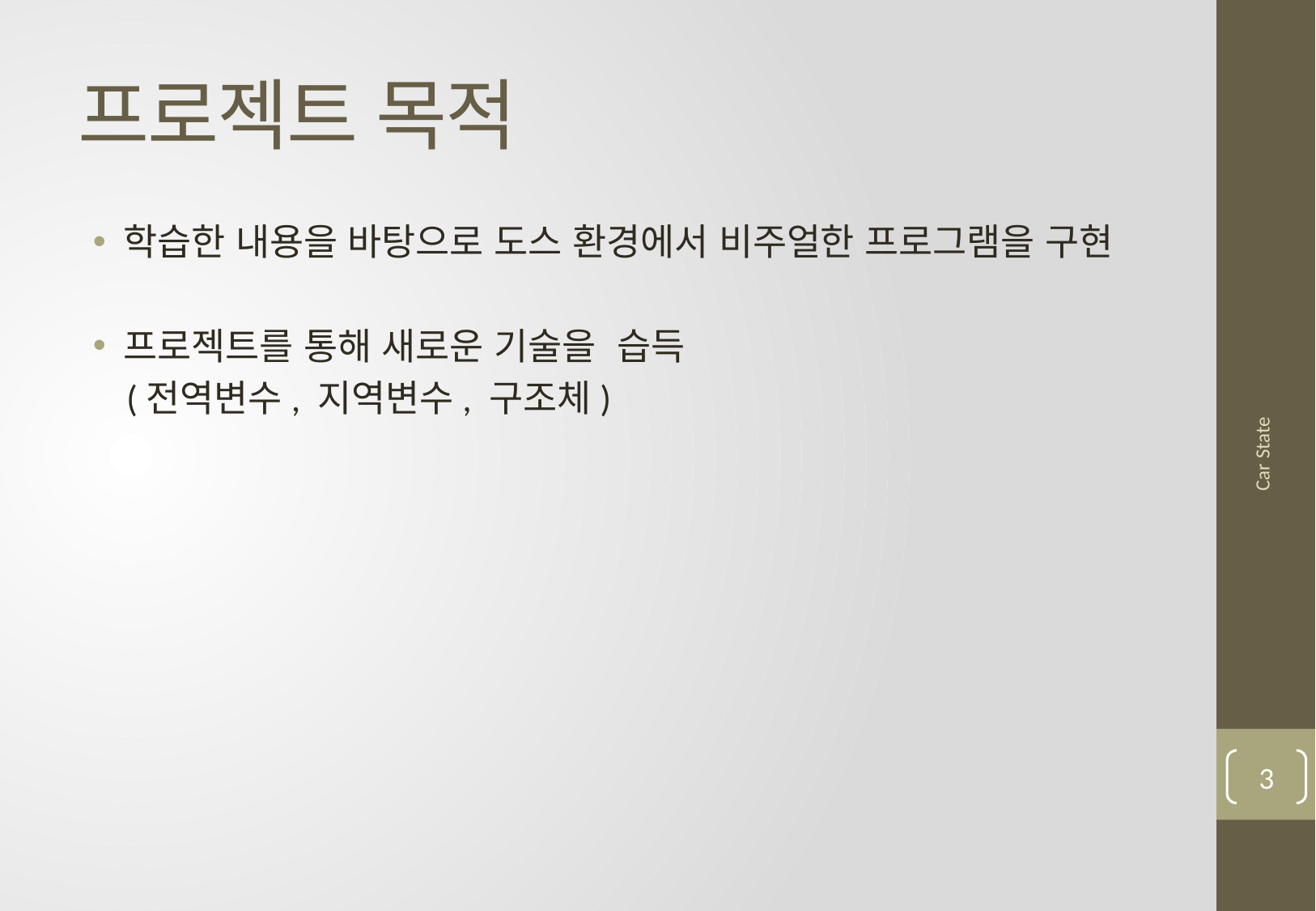

# 프로젝트 목적
학습한 내용을 바탕으로 도스 환경에서 비주얼한 프로그램을 구현

프로젝트를 통해 새로운 기술을  습득
    (전역변수, 지역변수, 구조체)
Car State
3